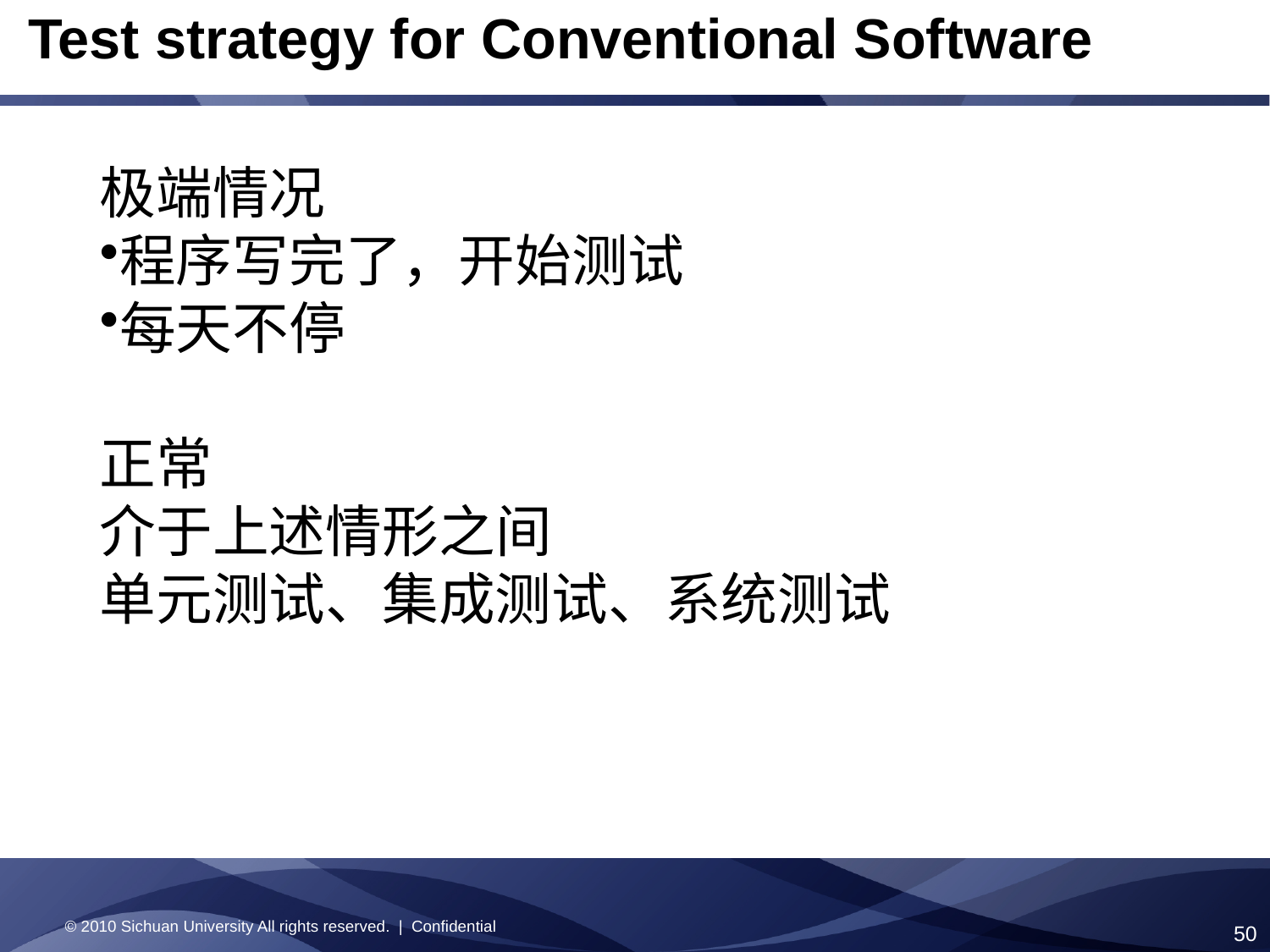

Test strategy for Conventional Software
极端情况
程序写完了，开始测试
每天不停

正常
介于上述情形之间
单元测试、集成测试、系统测试
© 2010 Sichuan University All rights reserved.  |  Confidential
50